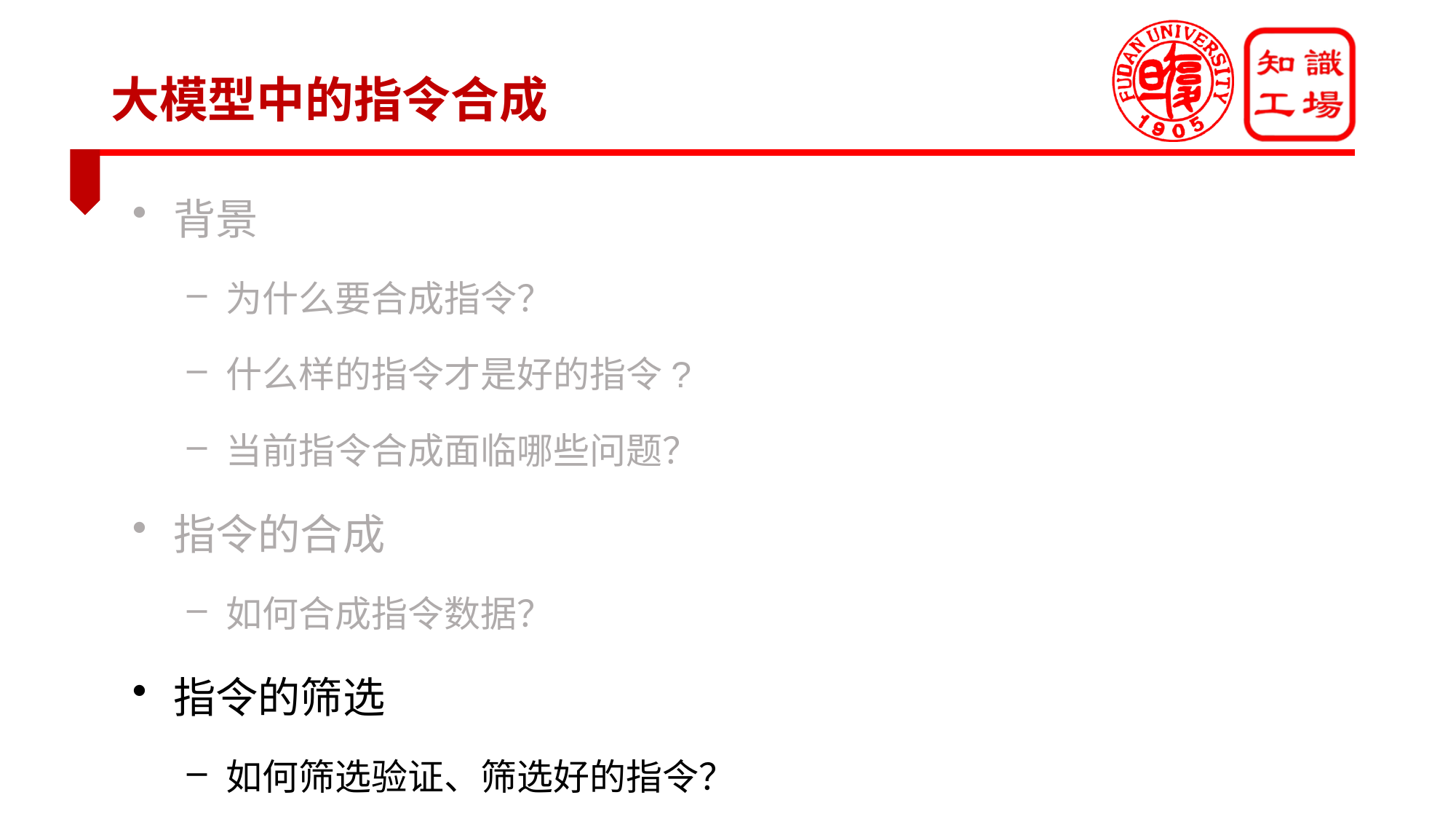

# 大模型中的指令合成
背景
为什么要合成指令？
什么样的指令才是好的指令?
当前指令合成面临哪些问题？
指令的合成
如何合成指令数据？
指令的筛选
如何筛选验证、筛选好的指令？